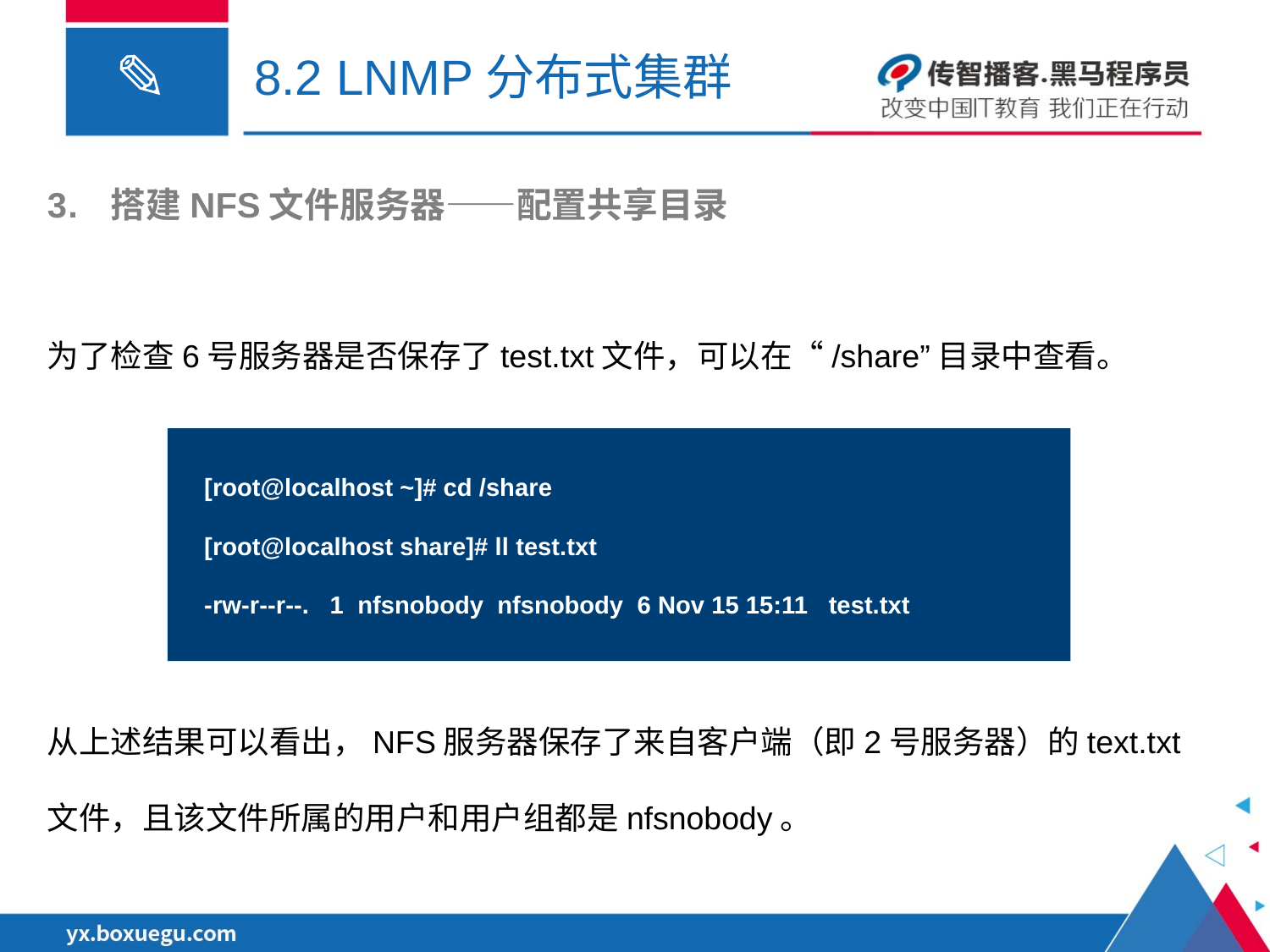

# 8.2 LNMP分布式集群
搭建NFS文件服务器——配置共享目录
为了检查6号服务器是否保存了test.txt文件，可以在“/share”目录中查看。

[root@localhost ~]# cd /share
[root@localhost share]# ll test.txt
-rw-r--r--.   1  nfsnobody  nfsnobody  6 Nov 15 15:11   test.txt
从上述结果可以看出，NFS服务器保存了来自客户端（即2号服务器）的text.txt文件，且该文件所属的用户和用户组都是nfsnobody。